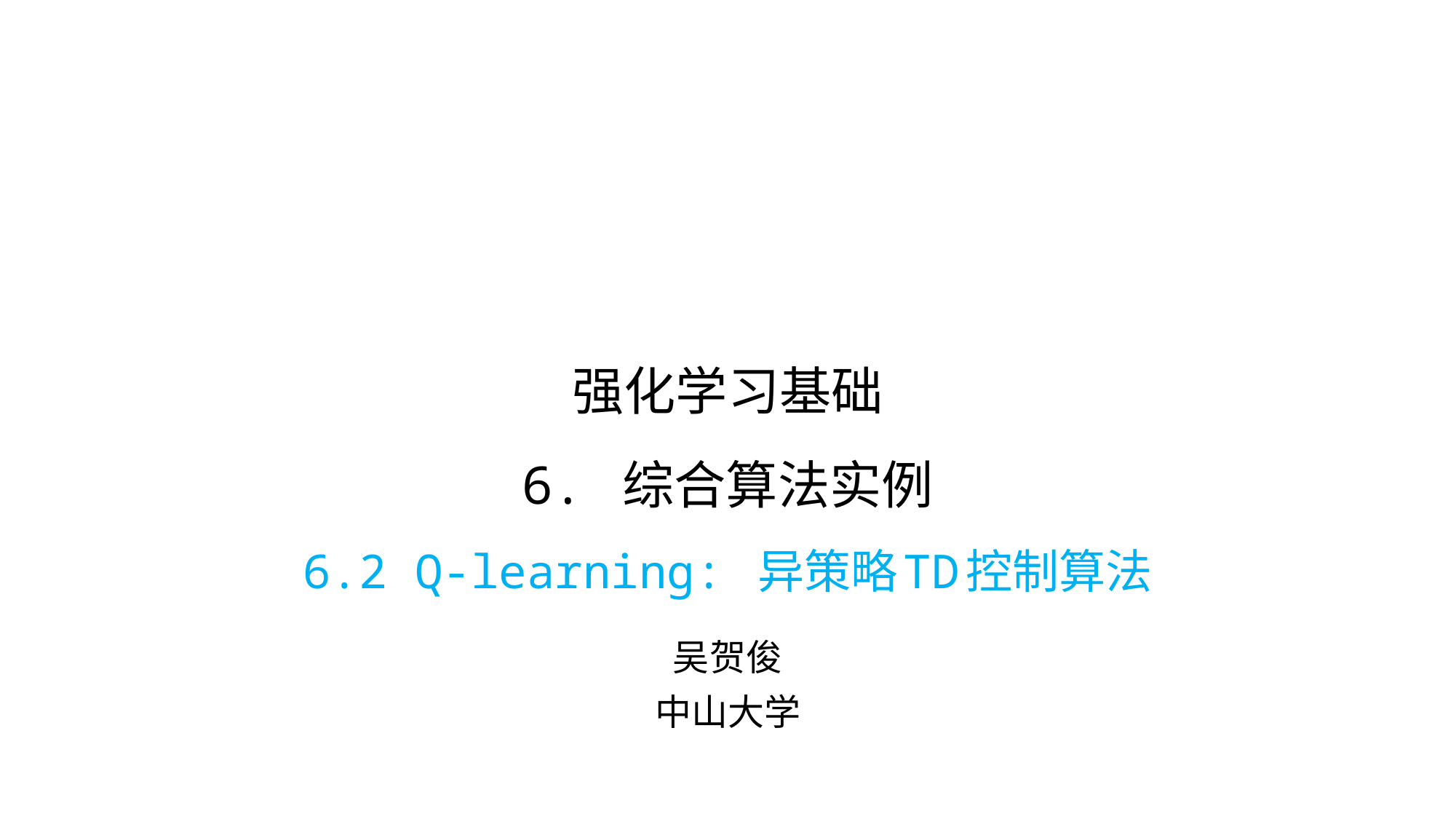

# 强化学习基础 6. 综合算法实例 6.2 Q-learning: 异策略TD控制算法
吴贺俊
中山大学